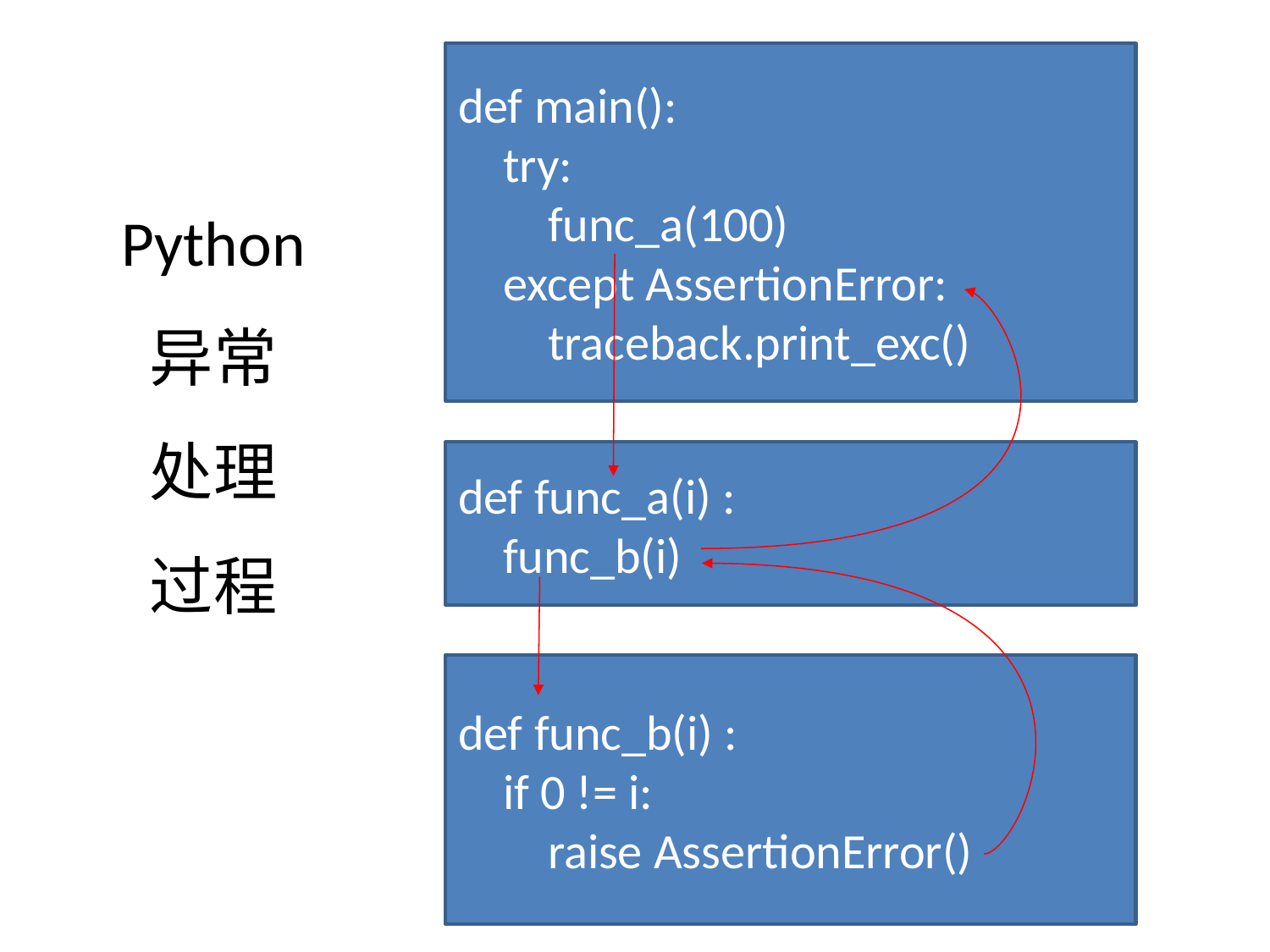

def main():
    try:
        func_a(100)
    except AssertionError:
        traceback.print_exc()
# Python 异常 处理 过程

def func_a(i) :
    func_b(i)

def func_b(i) :
    if 0 != i:
        raise AssertionError()